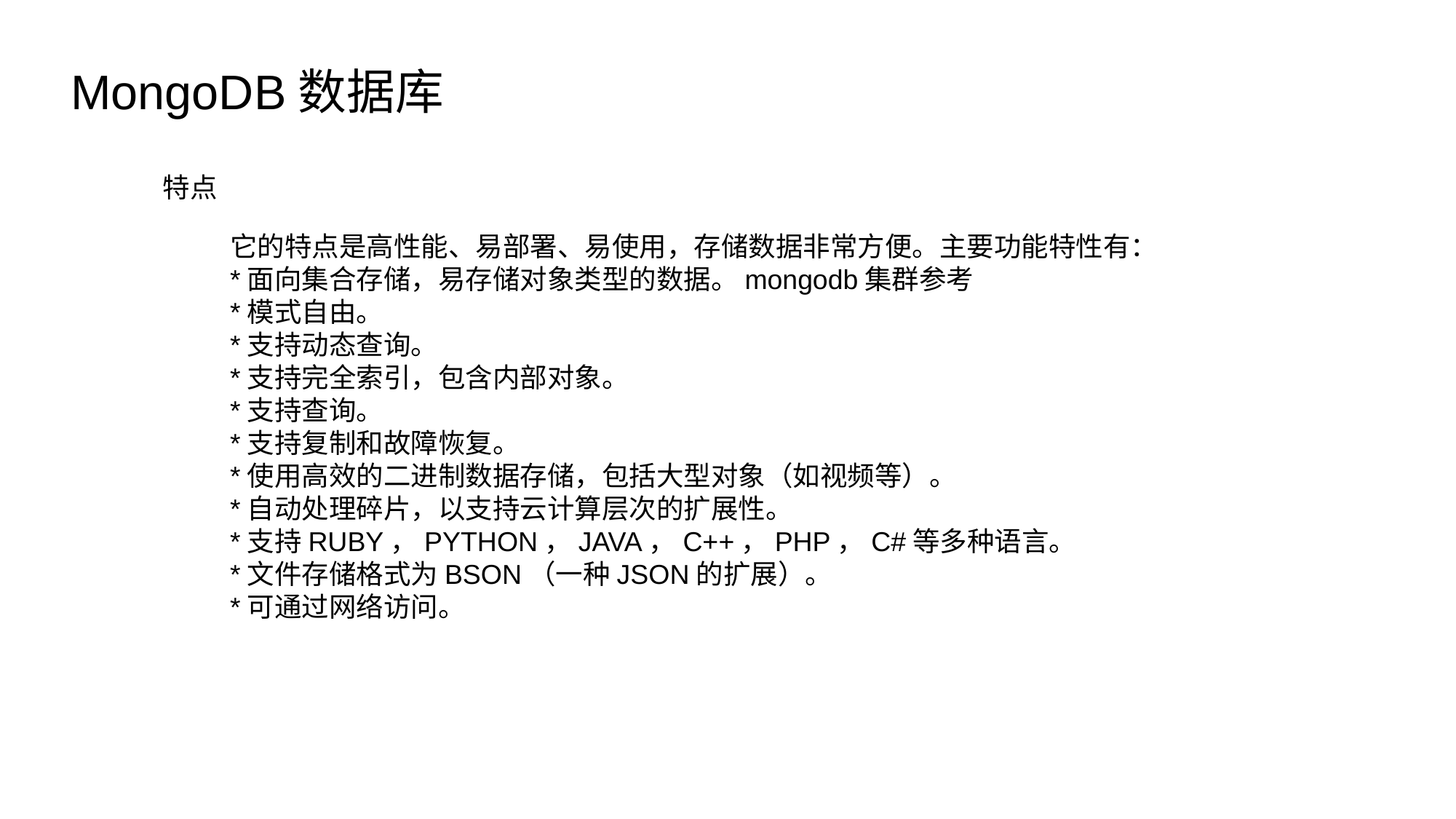

MongoDB数据库
特点
它的特点是高性能、易部署、易使用，存储数据非常方便。主要功能特性有：
*面向集合存储，易存储对象类型的数据。mongodb集群参考
*模式自由。
*支持动态查询。
*支持完全索引，包含内部对象。
*支持查询。
*支持复制和故障恢复。
*使用高效的二进制数据存储，包括大型对象（如视频等）。
*自动处理碎片，以支持云计算层次的扩展性。
*支持RUBY，PYTHON，JAVA，C++，PHP，C#等多种语言。
*文件存储格式为BSON（一种JSON的扩展）。
*可通过网络访问。